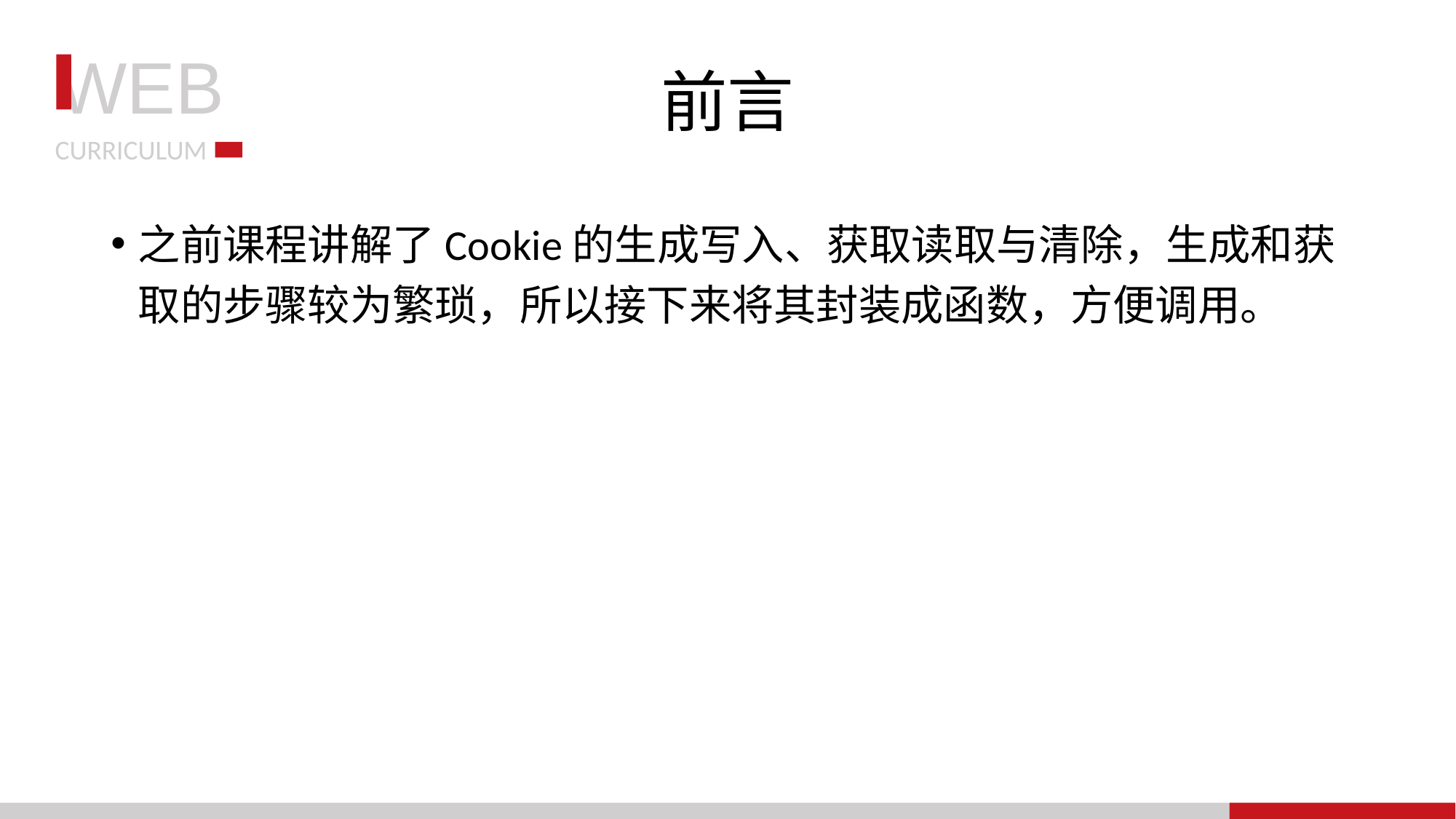

# 前言
之前课程讲解了Cookie的生成写入、获取读取与清除，生成和获取的步骤较为繁琐，所以接下来将其封装成函数，方便调用。